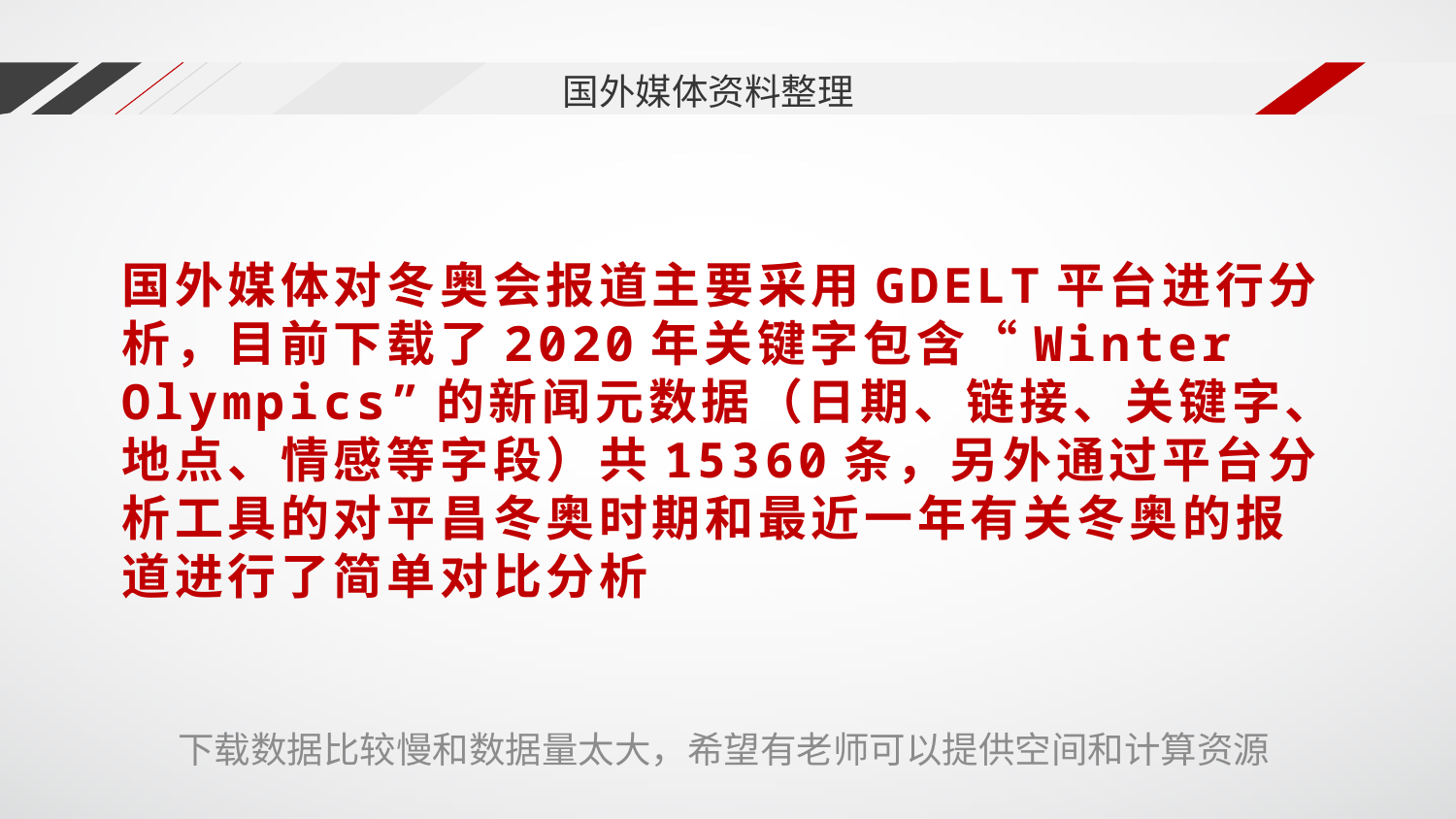

国外媒体资料整理
国外媒体对冬奥会报道主要采用GDELT平台进行分析，目前下载了2020年关键字包含“Winter Olympics”的新闻元数据（日期、链接、关键字、地点、情感等字段）共15360条，另外通过平台分析工具的对平昌冬奥时期和最近一年有关冬奥的报道进行了简单对比分析
下载数据比较慢和数据量太大，希望有老师可以提供空间和计算资源